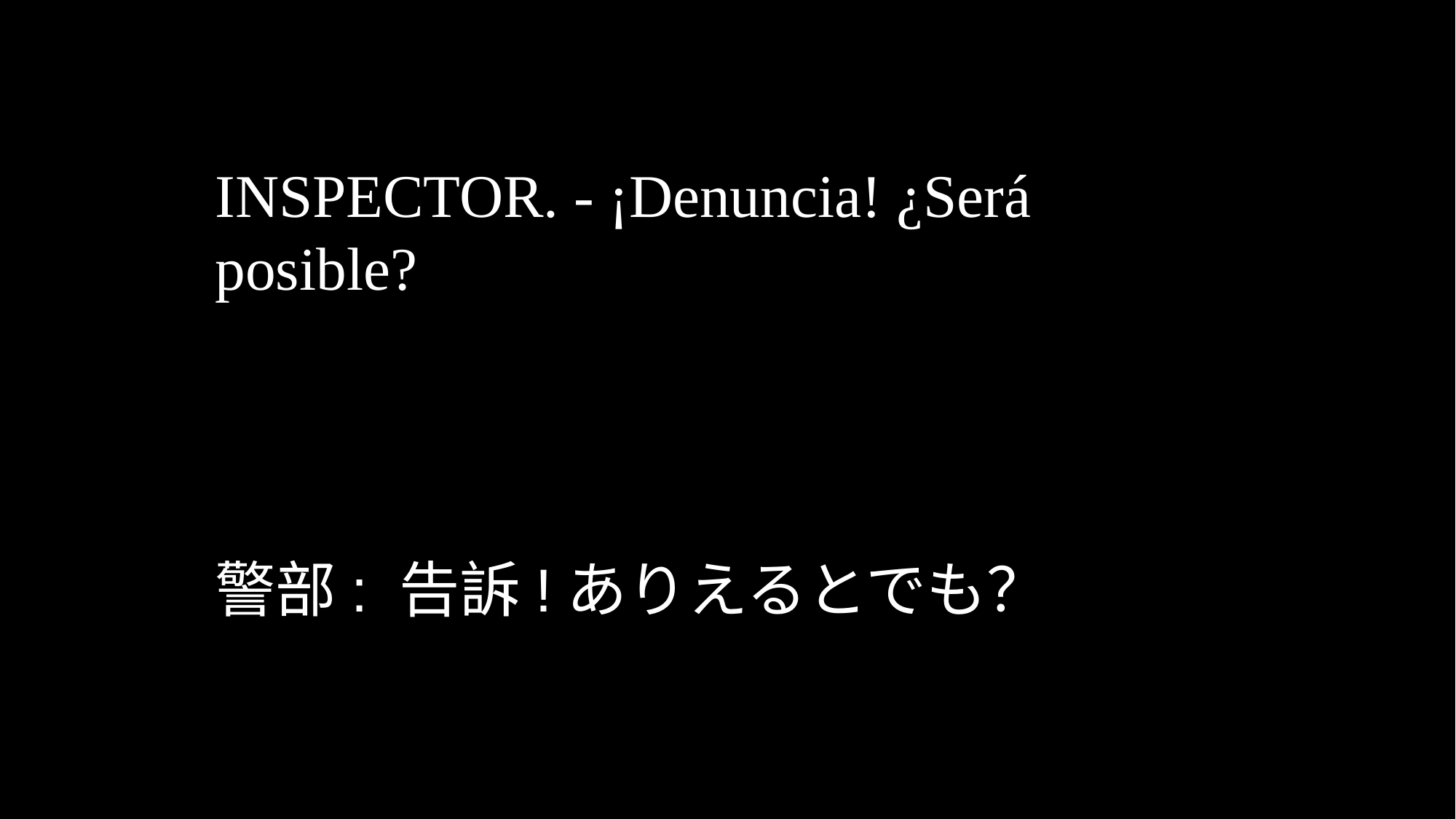

INSPECTOR. - ¡Denuncia! ¿Será posible?

警部: 告訴!ありえるとでも？